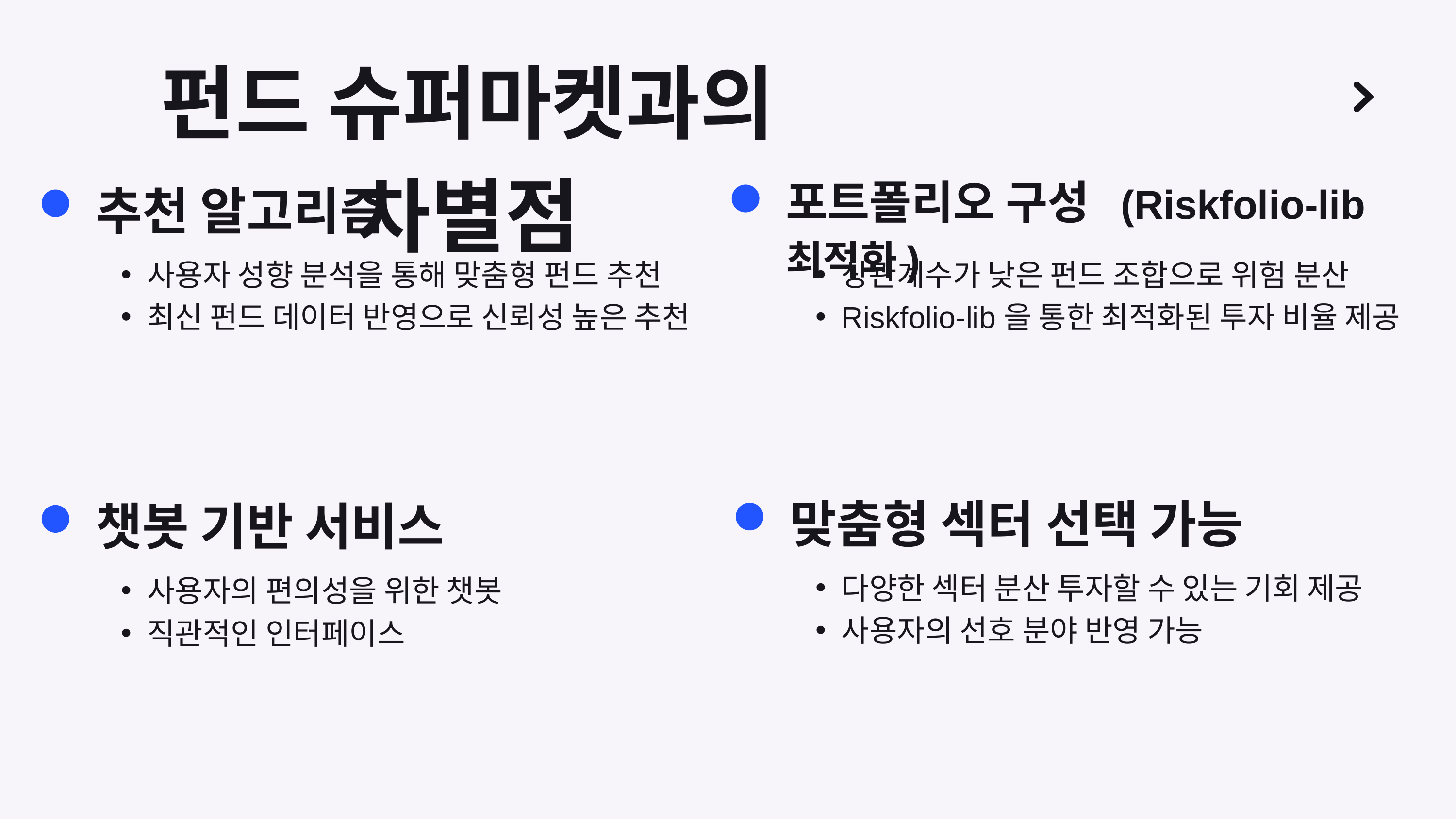

펀드 슈퍼마켓과의 차별점

포트폴리오 구성  (Riskfolio-lib 최적화)
상관계수가 낮은 펀드 조합으로 위험 분산
Riskfolio-lib을 통한 최적화된 투자 비율 제공

추천 알고리즘
사용자 성향 분석을 통해 맞춤형 펀드 추천
최신 펀드 데이터 반영으로 신뢰성 높은 추천

맞춤형 섹터 선택 가능
다양한 섹터 분산 투자할 수 있는 기회 제공
사용자의 선호 분야 반영 가능

챗봇 기반 서비스
사용자의 편의성을 위한 챗봇
직관적인 인터페이스